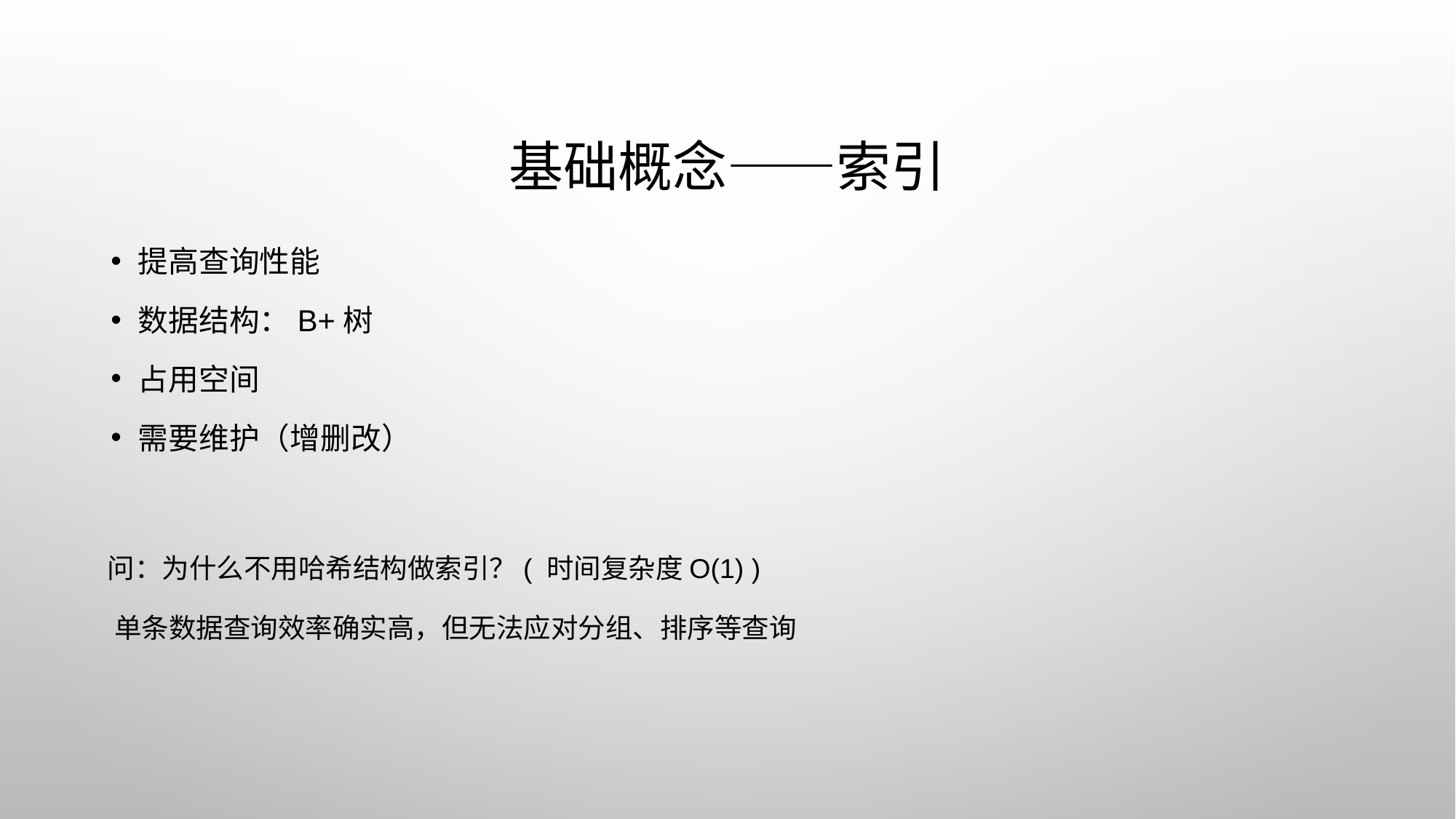

# 基础概念——索引
提高查询性能
数据结构：B+树
占用空间
需要维护（增删改）
问：为什么不用哈希结构做索引？( 时间复杂度O(1) )

单条数据查询效率确实高，但无法应对分组、排序等查询